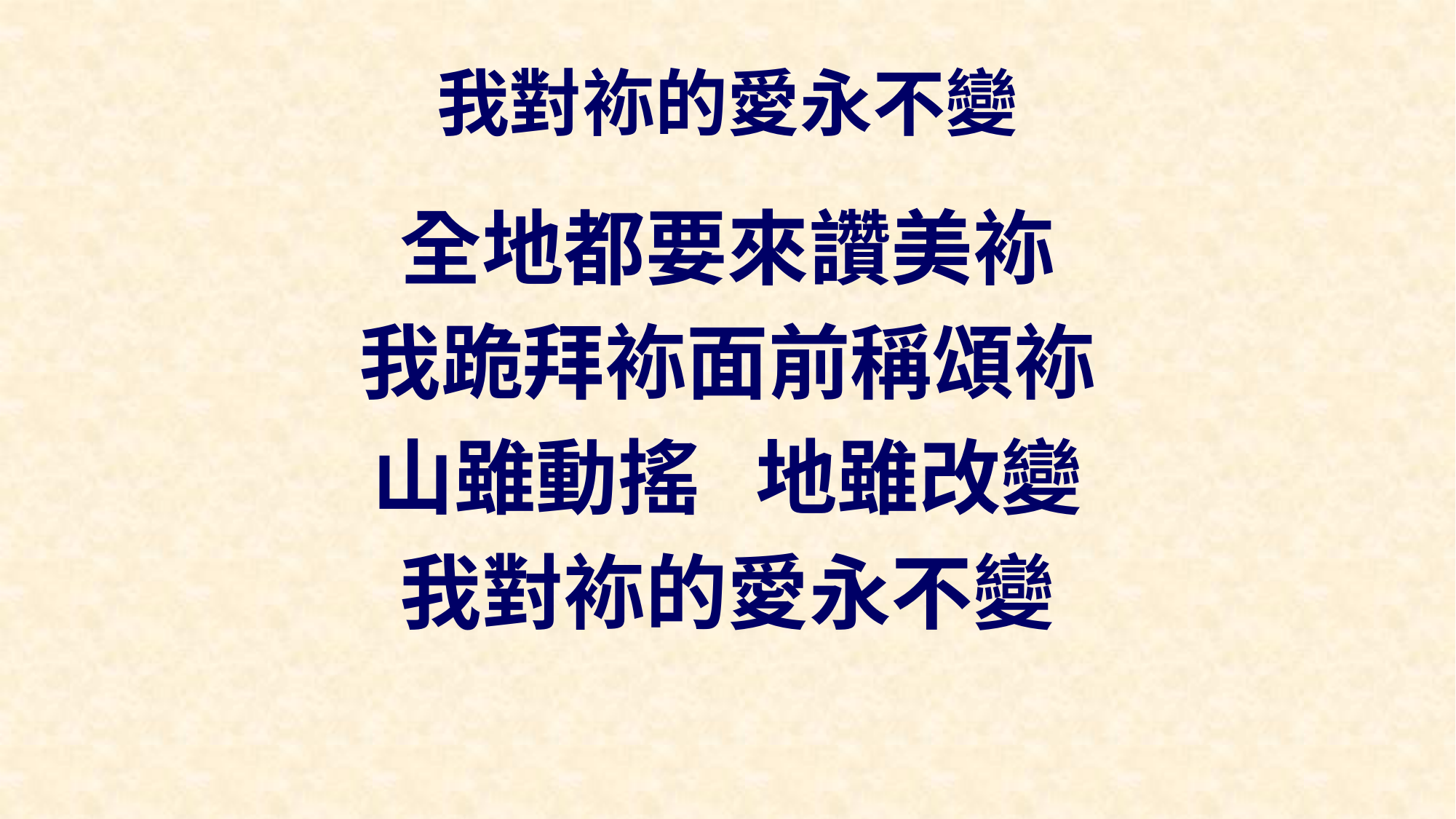

# 我對袮的愛永不變
全地都要來讚美袮
我跪拜袮面前稱頌袮
山雖動搖   地雖改變
我對袮的愛永不變